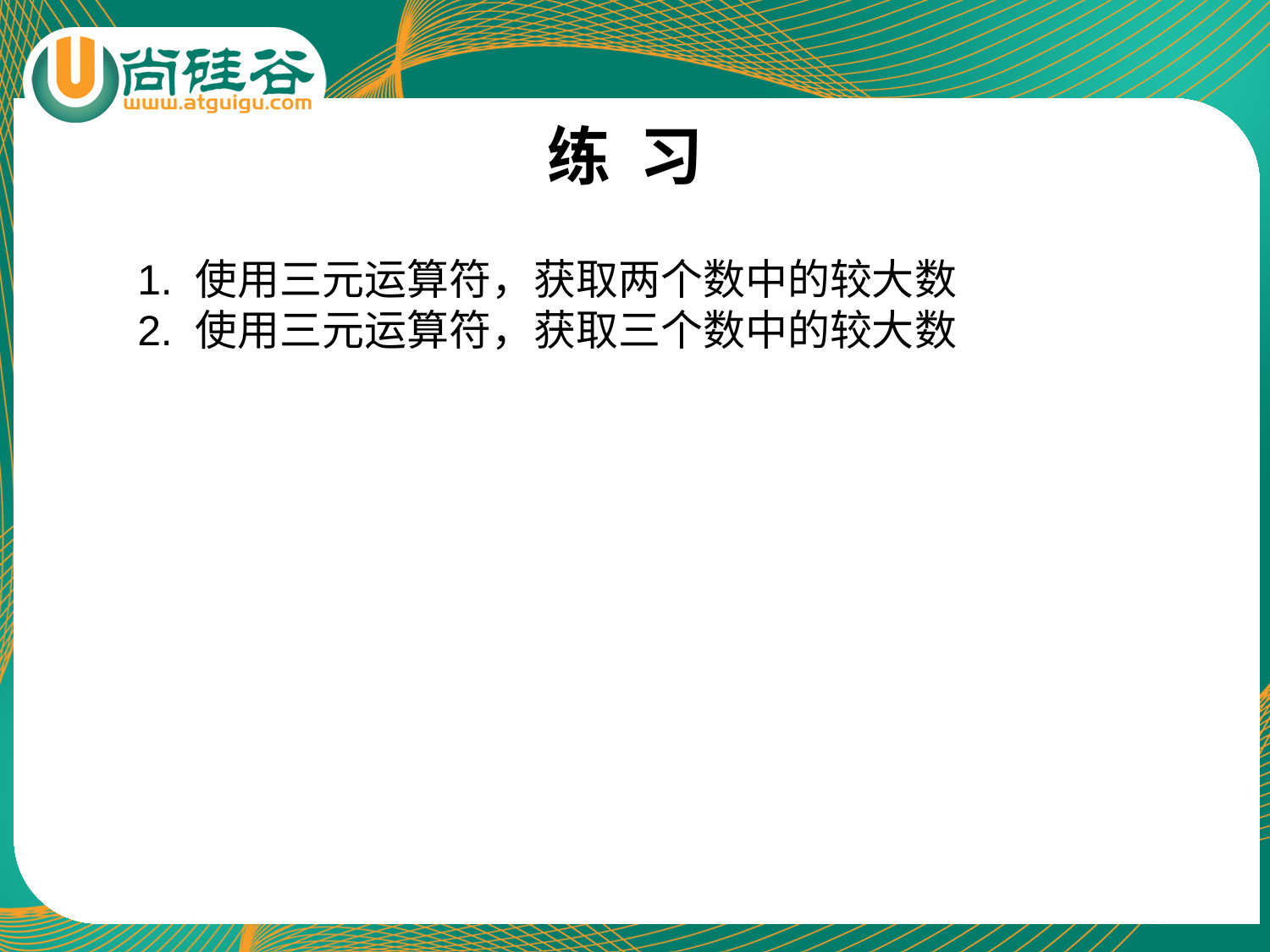

练  习
1. 使用三元运算符，获取两个数中的较大数
2. 使用三元运算符，获取三个数中的较大数